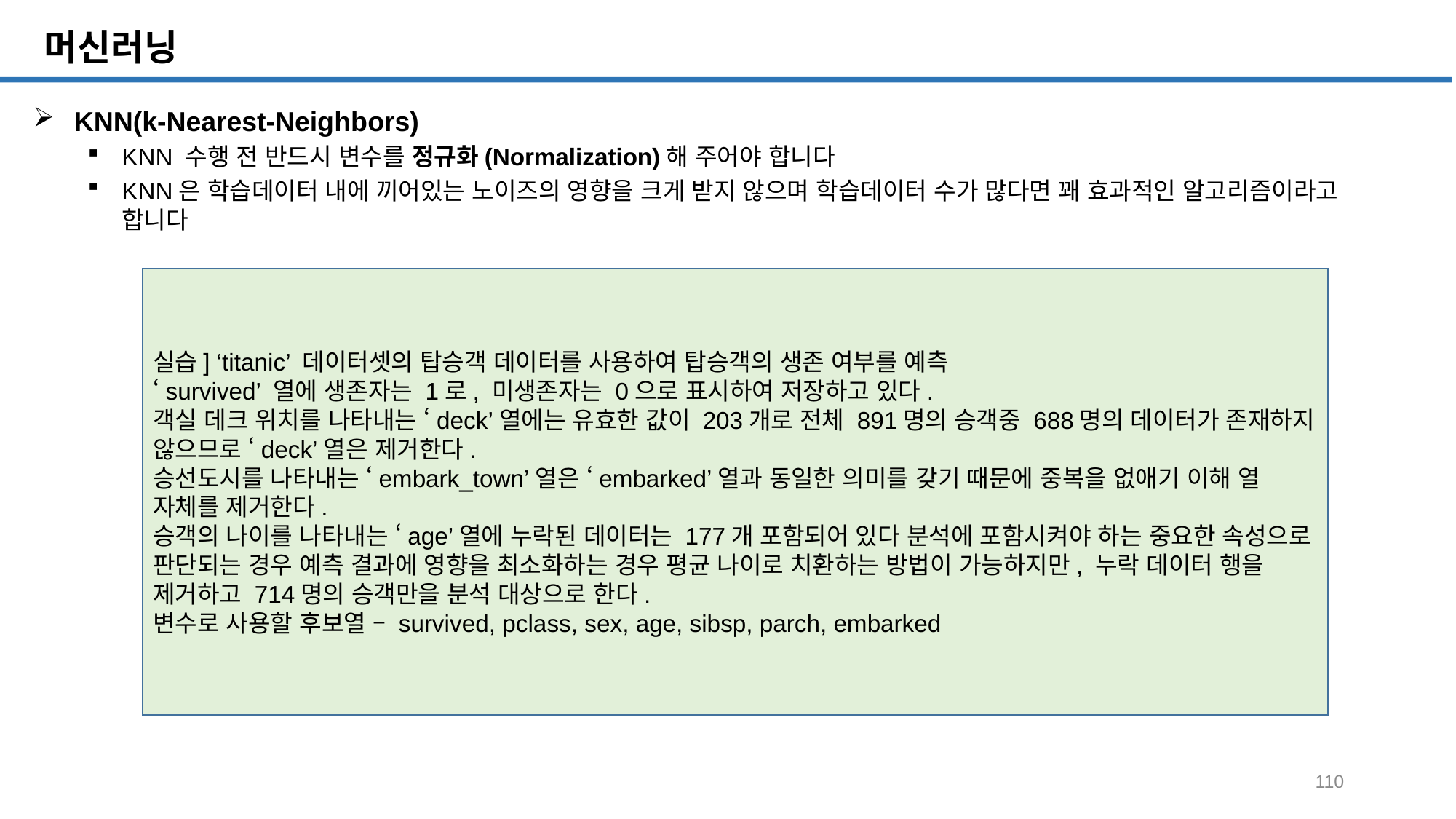

SQL 튜닝 개요
# 머신러닝

KNN(k-Nearest-Neighbors)
KNN 수행 전 반드시 변수를 정규화(Normalization)해 주어야 합니다
KNN은 학습데이터 내에 끼어있는 노이즈의 영향을 크게 받지 않으며 학습데이터 수가 많다면 꽤 효과적인 알고리즘이라고 합니다
실습] ‘titanic’ 데이터셋의 탑승객 데이터를 사용하여 탑승객의 생존 여부를 예측
‘survived’ 열에 생존자는 1로, 미생존자는 0으로 표시하여 저장하고 있다.
객실 데크 위치를 나타내는 ‘deck’열에는 유효한 값이 203개로 전체 891명의 승객중 688명의 데이터가 존재하지 않으므로 ‘deck’열은 제거한다.
승선도시를 나타내는 ‘embark_town’열은 ‘embarked’열과 동일한 의미를 갖기 때문에 중복을 없애기 이해 열 자체를 제거한다.
승객의 나이를 나타내는 ‘age’열에 누락된 데이터는 177개 포함되어 있다 분석에 포함시켜야 하는 중요한 속성으로 판단되는 경우 예측 결과에 영향을 최소화하는 경우 평균 나이로 치환하는 방법이 가능하지만, 누락 데이터 행을 제거하고 714명의 승객만을 분석 대상으로 한다.
변수로 사용할 후보열 – survived, pclass, sex, age, sibsp, parch, embarked
110